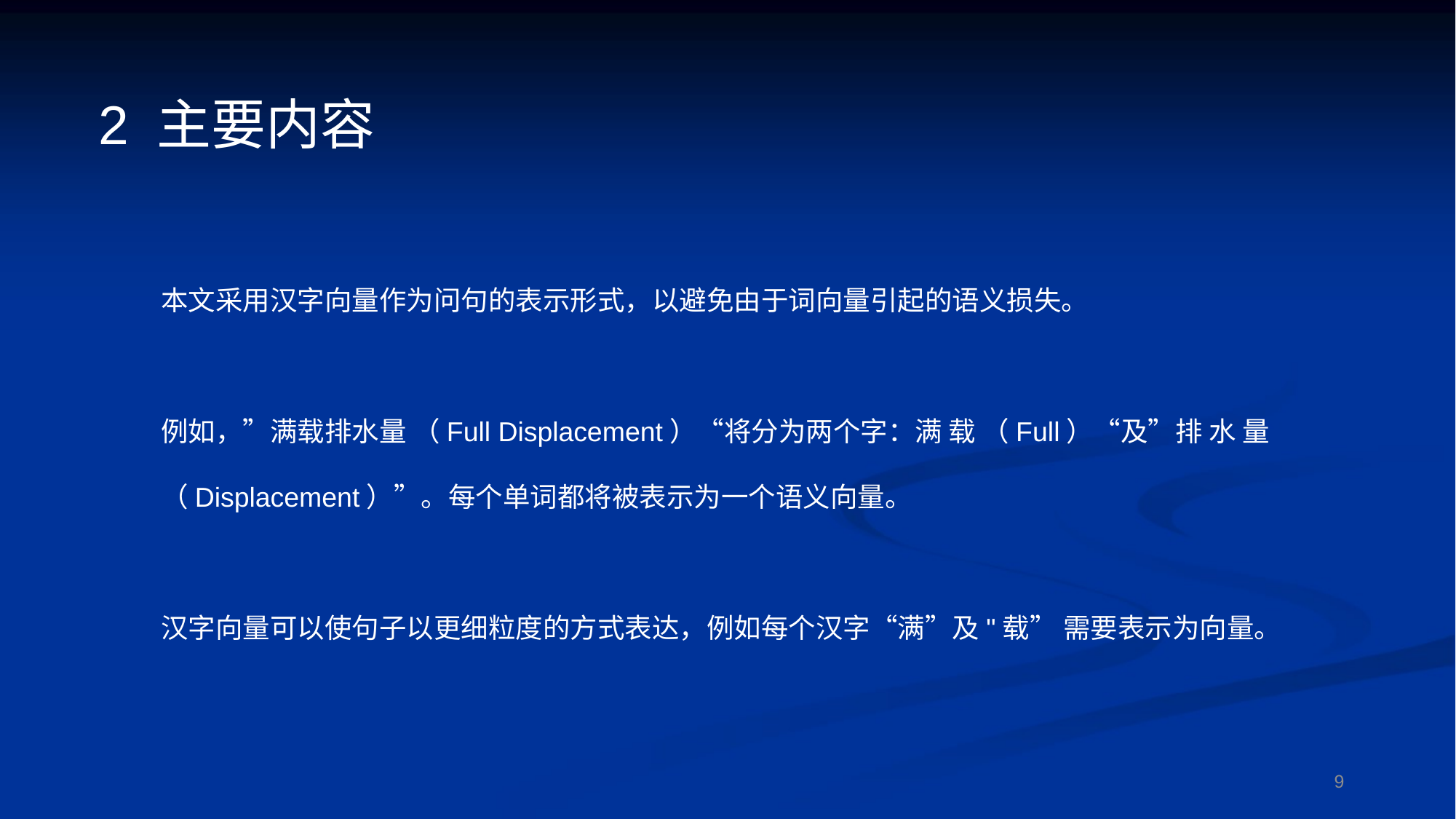

2 主要内容
本文采用汉字向量作为问句的表示形式，以避免由于词向量引起的语义损失。

例如，”满载排水量 （Full Displacement）“将分为两个字：满 载 （Full）“及”排 水 量 （Displacement）”。每个单词都将被表示为一个语义向量。

汉字向量可以使句子以更细粒度的方式表达，例如每个汉字“满”及"载” 需要表示为向量。

9